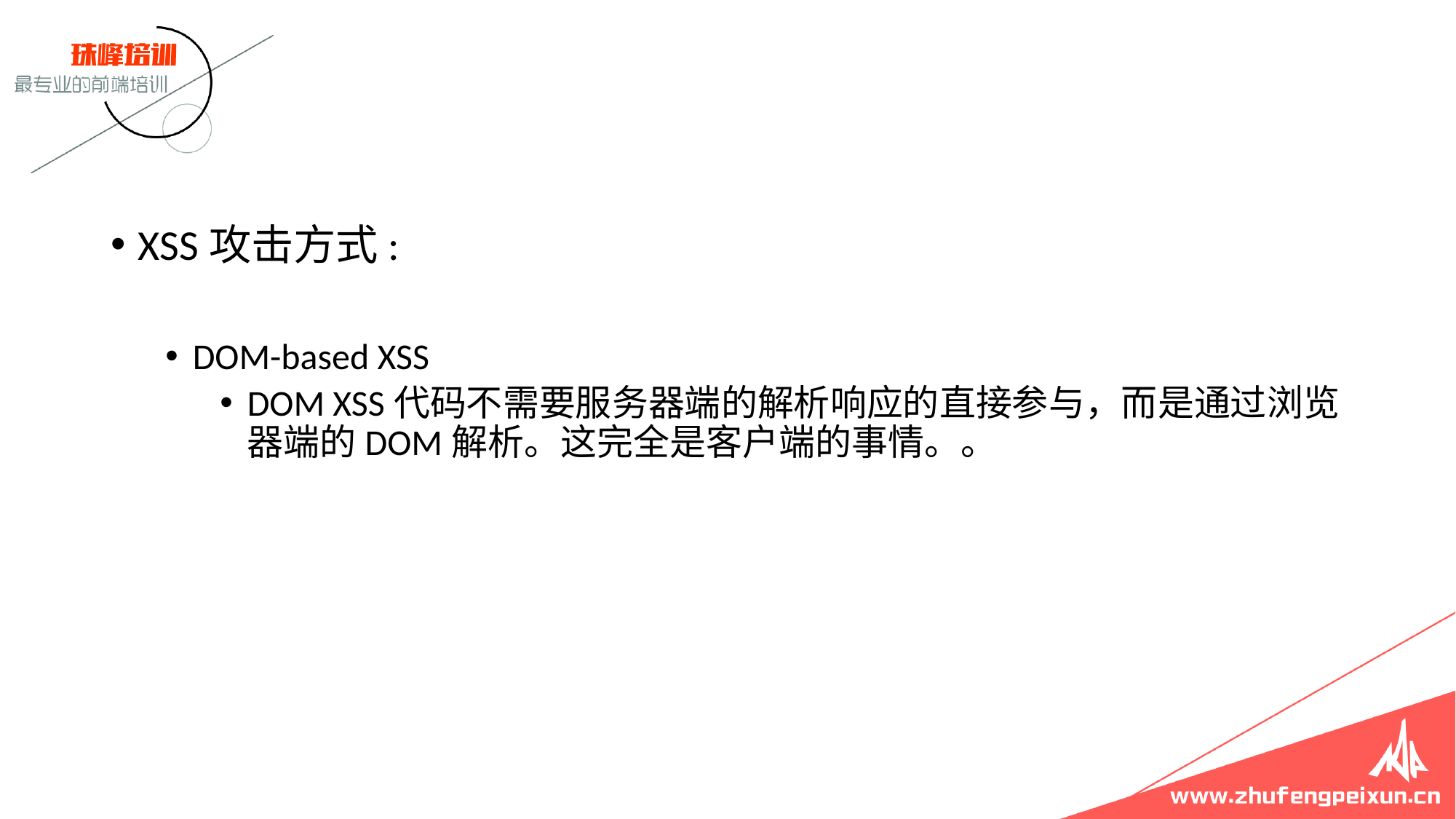

XSS攻击方式:

DOM-based XSS
DOM XSS代码不需要服务器端的解析响应的直接参与，而是通过浏览器端的DOM解析。这完全是客户端的事情。。